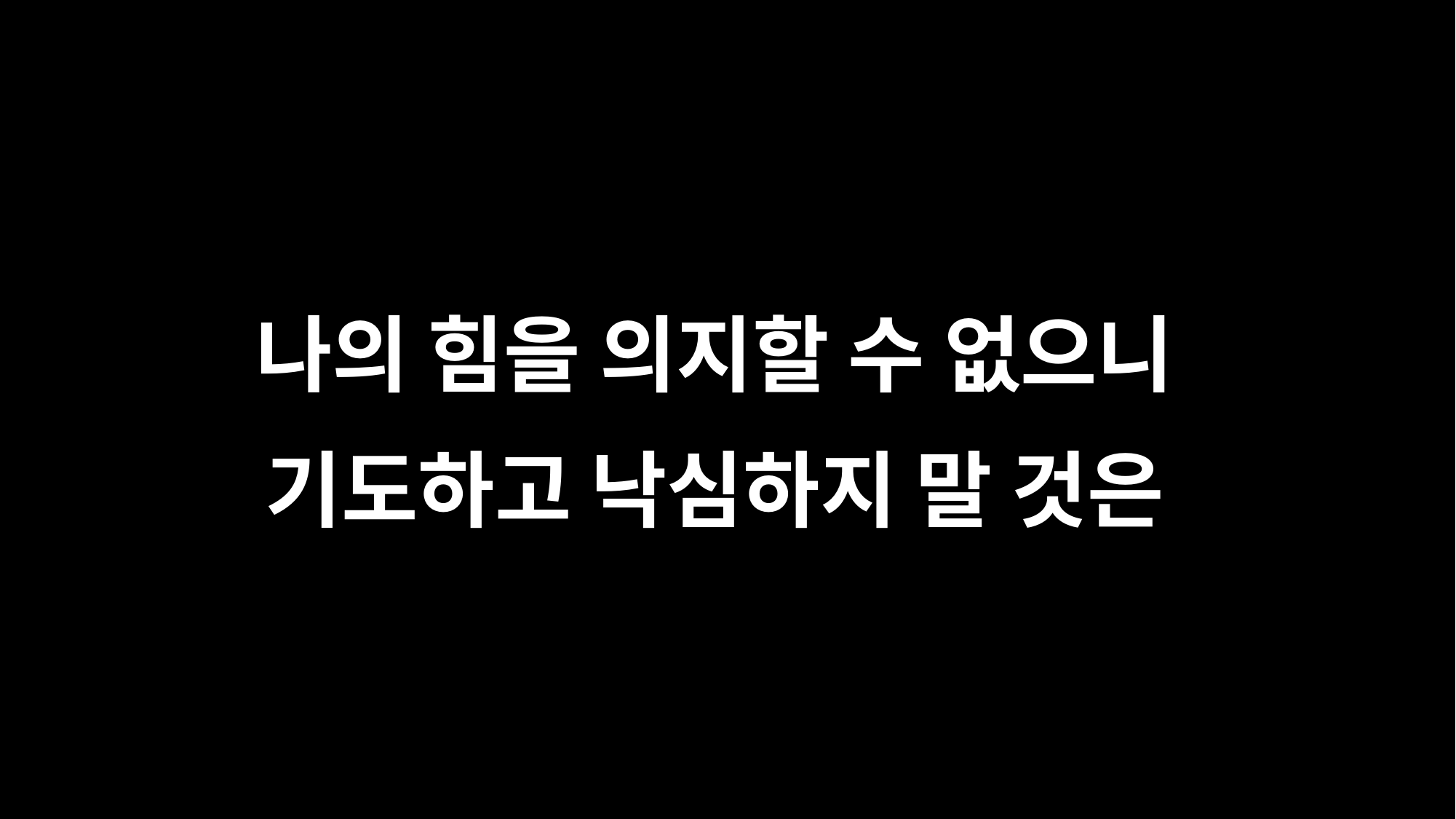

나의 힘을 의지할 수 없으니
기도하고 낙심하지 말 것은